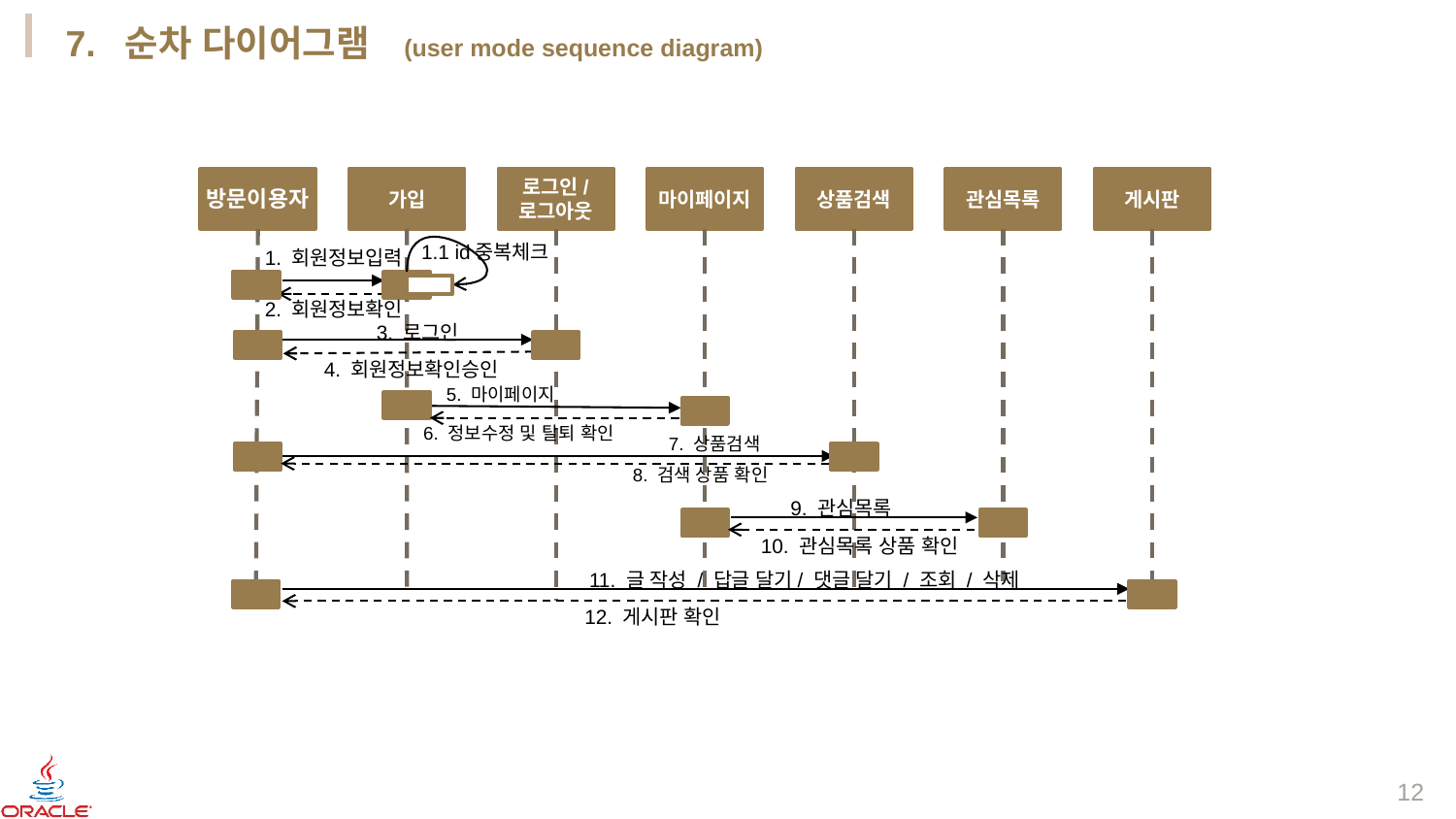

7.  순차 다이어그램
(user mode sequence diagram)
방문이용자
가입
로그인/
로그아웃
마이페이지
상품검색
관심목록
게시판
1.1 id중복체크
1. 회원정보입력

2. 회원정보확인
3. 로그인

4. 회원정보확인승인
5. 마이페이지

6. 정보수정 및 탈퇴 확인
7. 상품검색

8. 검색 상품 확인
9. 관심목록

10. 관심목록 상품 확인
11. 글 작성 / 답글 달기/ 댓글 달기 / 조회 / 삭제

12. 게시판 확인
12